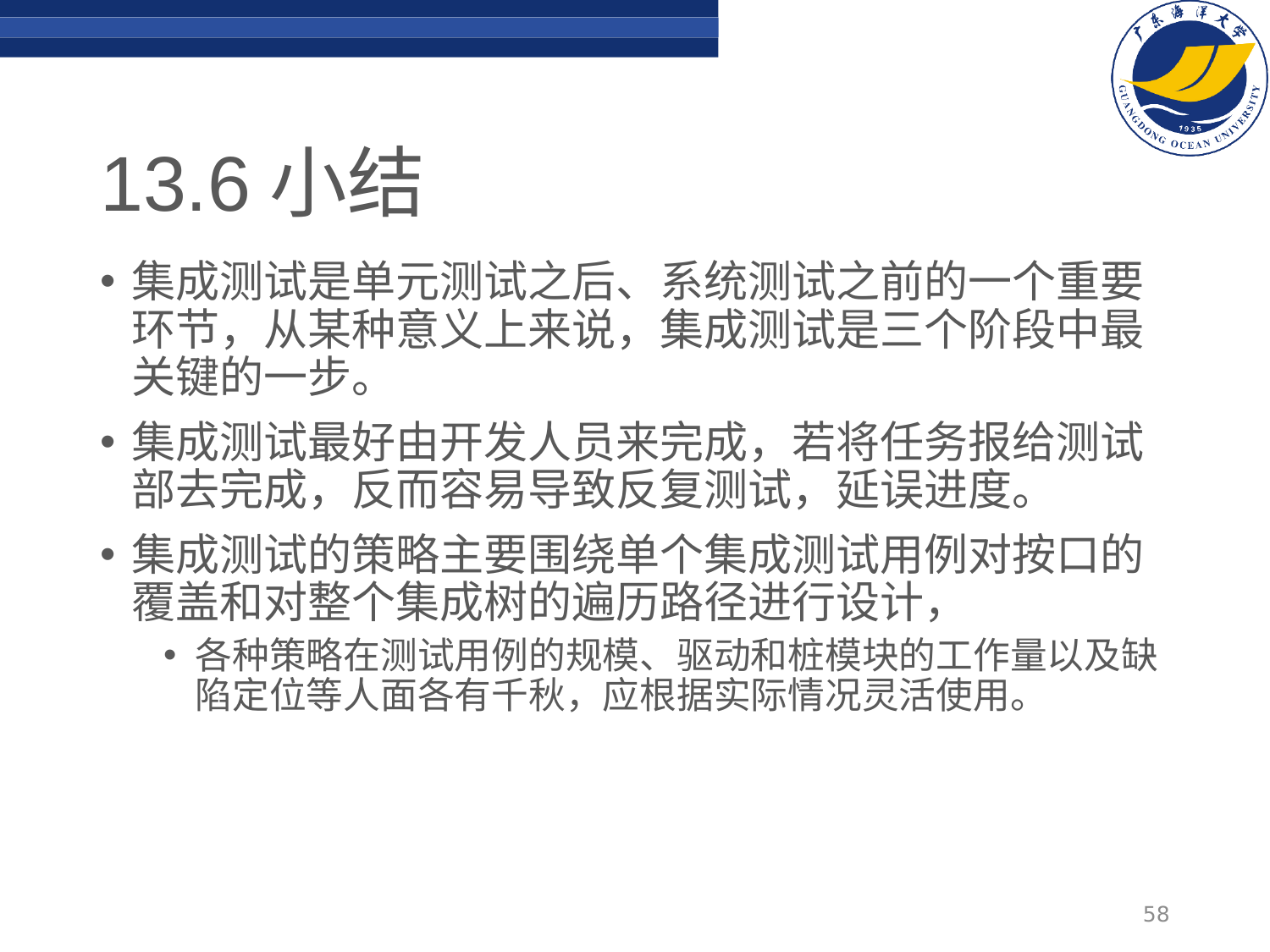

# 13.6小结
集成测试是单元测试之后、系统测试之前的一个重要环节，从某种意义上来说，集成测试是三个阶段中最关键的一步。
集成测试最好由开发人员来完成，若将任务报给测试部去完成，反而容易导致反复测试，延误进度。
集成测试的策略主要围绕单个集成测试用例对按口的覆盖和对整个集成树的遍历路径进行设计，
各种策略在测试用例的规模、驱动和桩模块的工作量以及缺陷定位等人面各有千秋，应根据实际情况灵活使用。
58